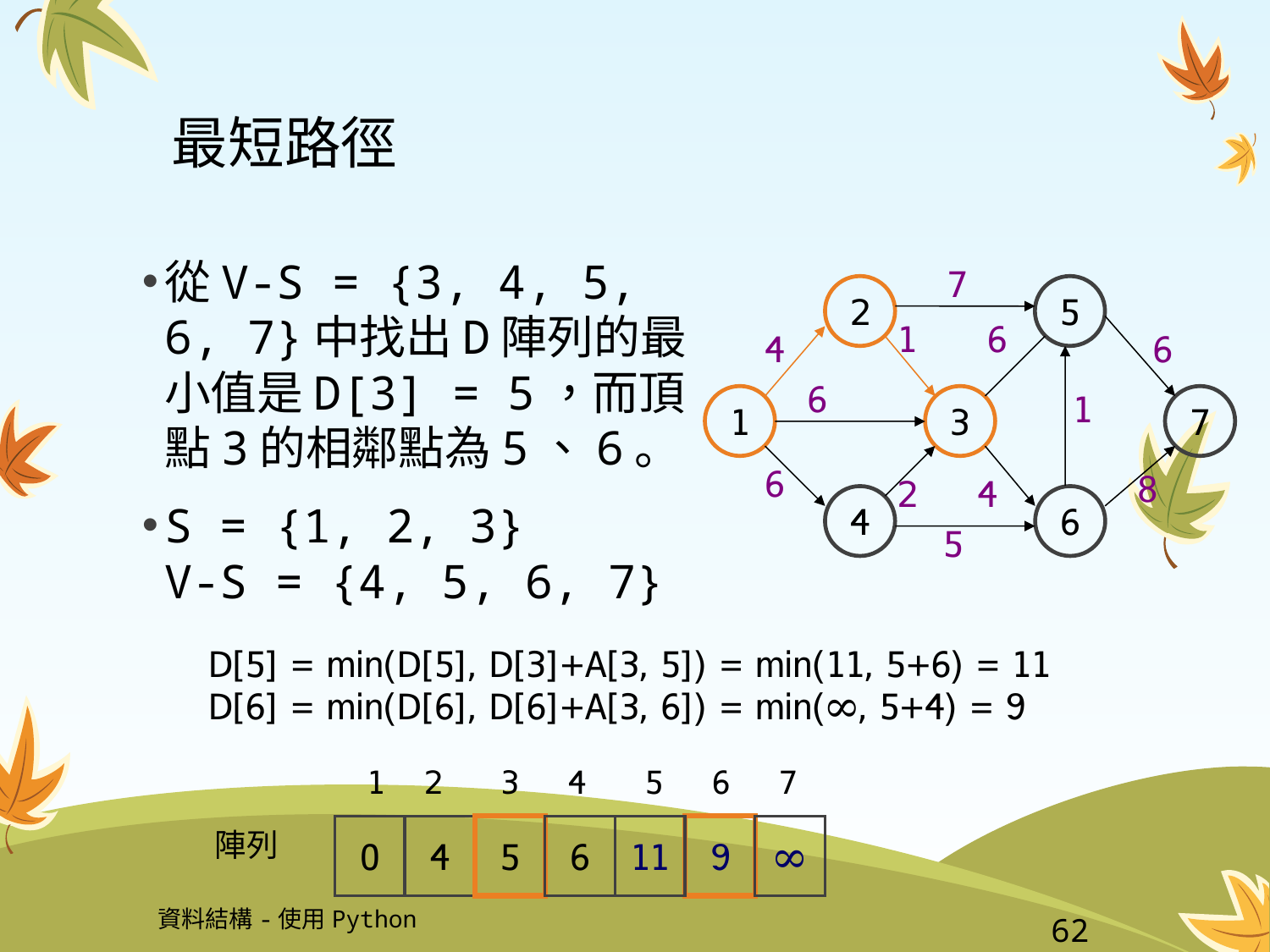

# 最短路徑
從V-S = {3, 4, 5, 6, 7}中找出D陣列的最小值是D[3] = 5，而頂點3的相鄰點為5、6。
S = {1, 2, 3}
V-S = {4, 5, 6, 7}
7
2
5

1
6

4
6

6
1
1
3
7

6
8
2
4
4
6
5

 D[5] = min(D[5], D[3]+A[3, 5]) = min(11, 5+6) = 11
 D[6] = min(D[6], D[6]+A[3, 6]) = min(∞, 5+4) = 9
1    2      3     4      5     6     7
0
4
5
6
11
9
∞
陣列
資料結構-使用Python
62